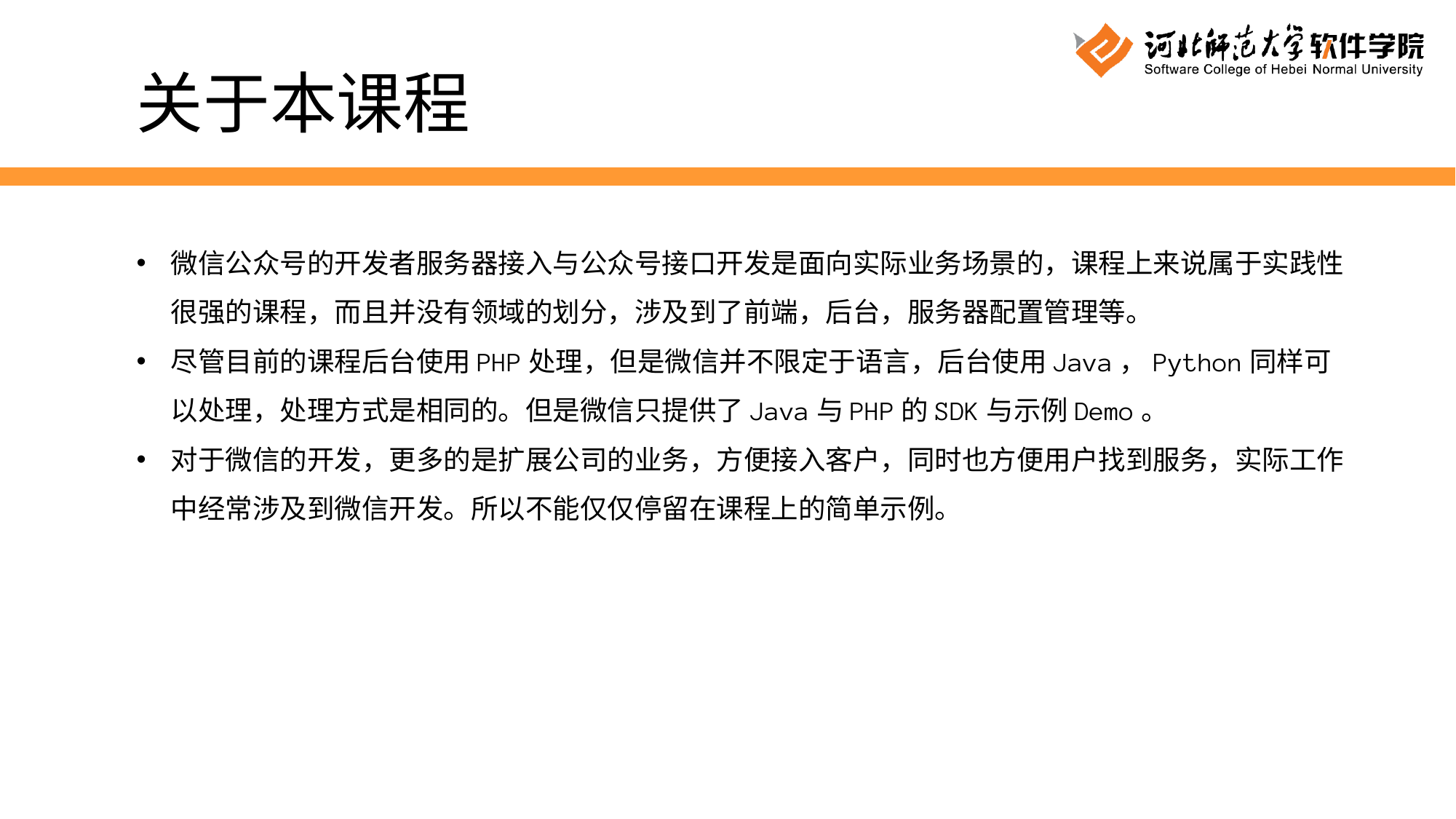

关于本课程
微信公众号的开发者服务器接入与公众号接口开发是面向实际业务场景的，课程上来说属于实践性很强的课程，而且并没有领域的划分，涉及到了前端，后台，服务器配置管理等。
尽管目前的课程后台使用PHP处理，但是微信并不限定于语言，后台使用Java，Python同样可以处理，处理方式是相同的。但是微信只提供了Java与PHP的SDK与示例Demo。
对于微信的开发，更多的是扩展公司的业务，方便接入客户，同时也方便用户找到服务，实际工作中经常涉及到微信开发。所以不能仅仅停留在课程上的简单示例。